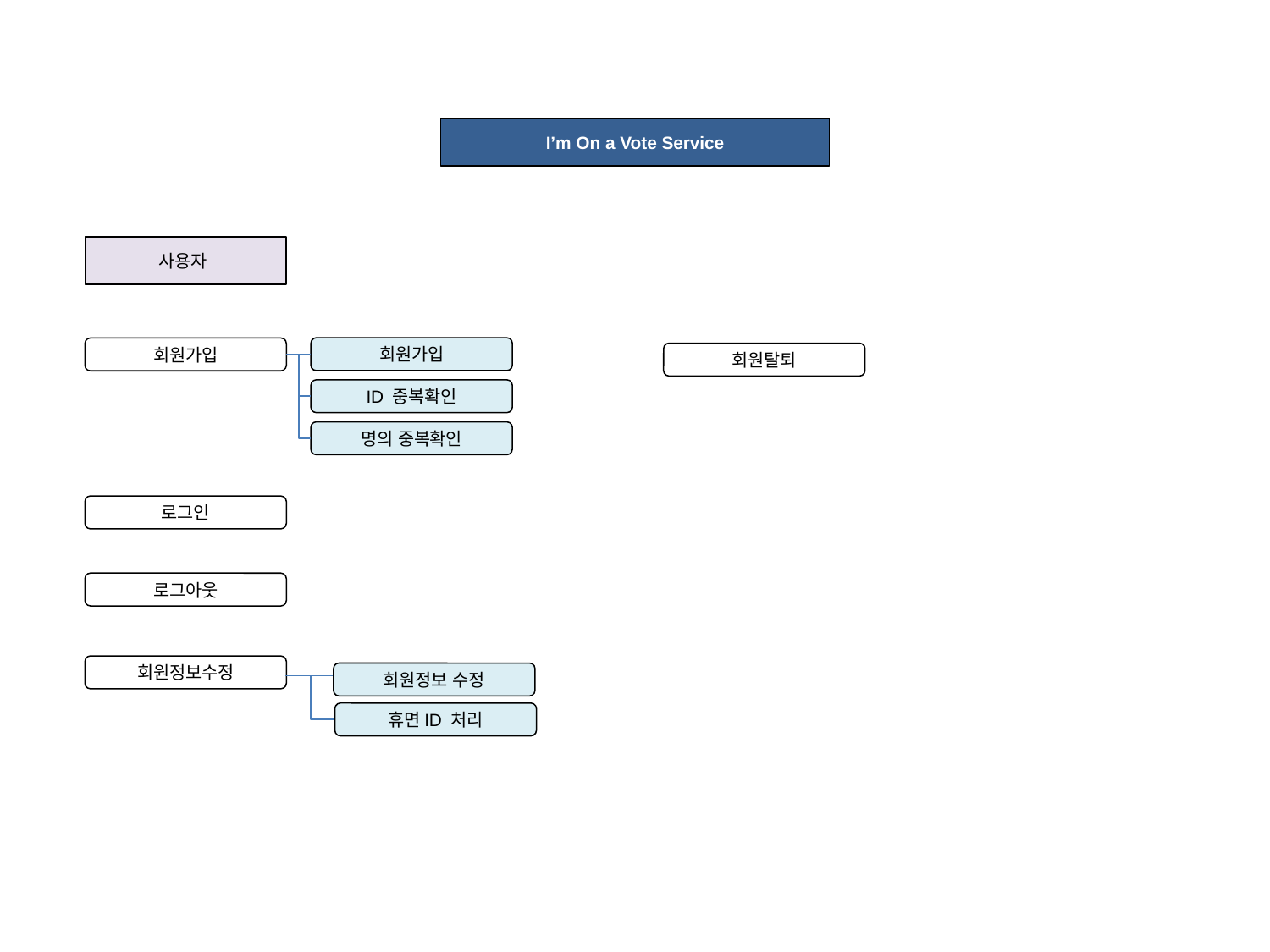

I’m On a Vote Service
사용자
회원가입
회원가입
회원탈퇴
ID 중복확인
명의 중복확인
로그인
로그아웃
회원정보수정
회원정보 수정
휴면ID 처리